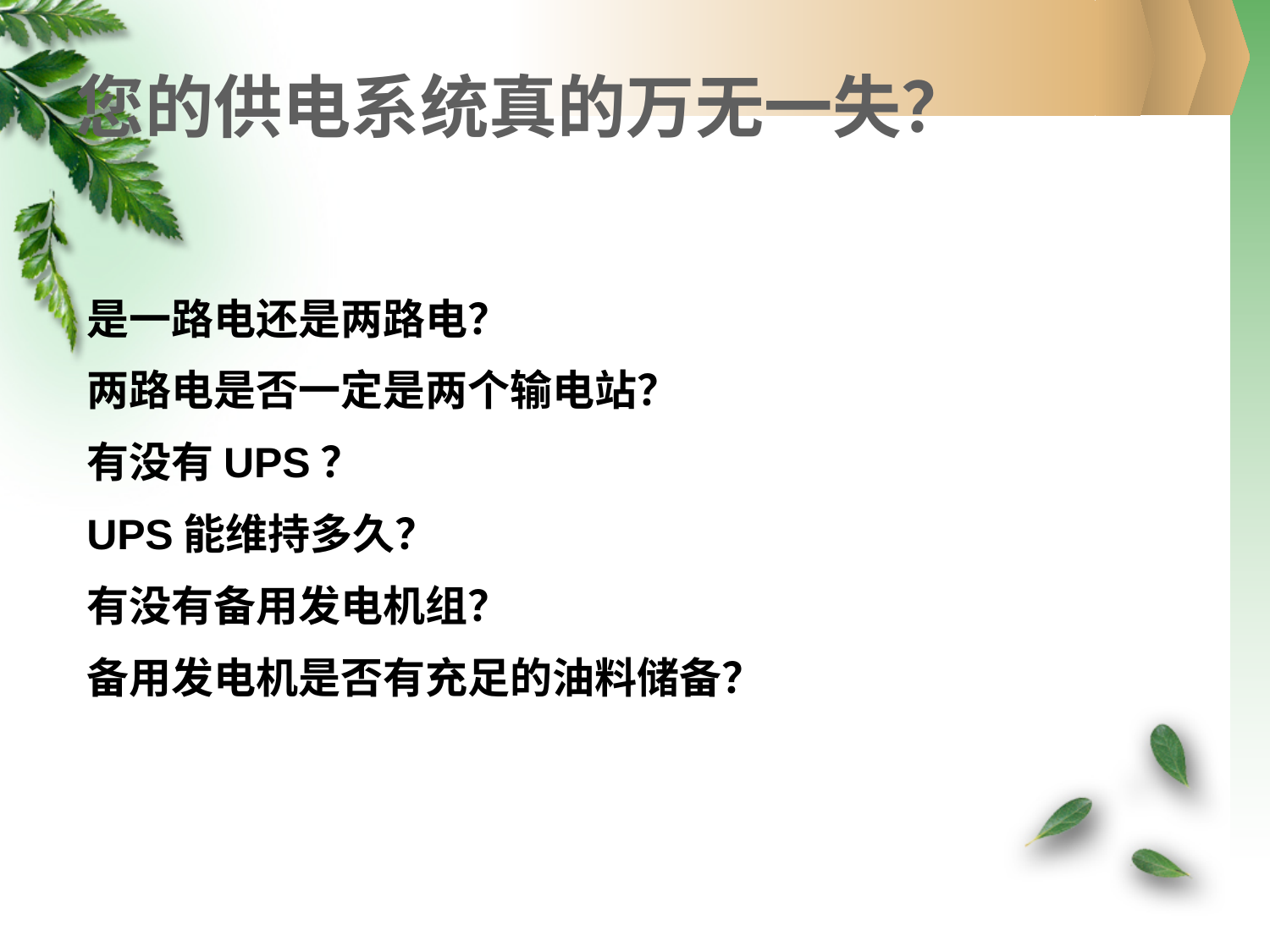

您的供电系统真的万无一失？
是一路电还是两路电？
两路电是否一定是两个输电站？
有没有UPS？
UPS能维持多久？
有没有备用发电机组？
备用发电机是否有充足的油料储备？